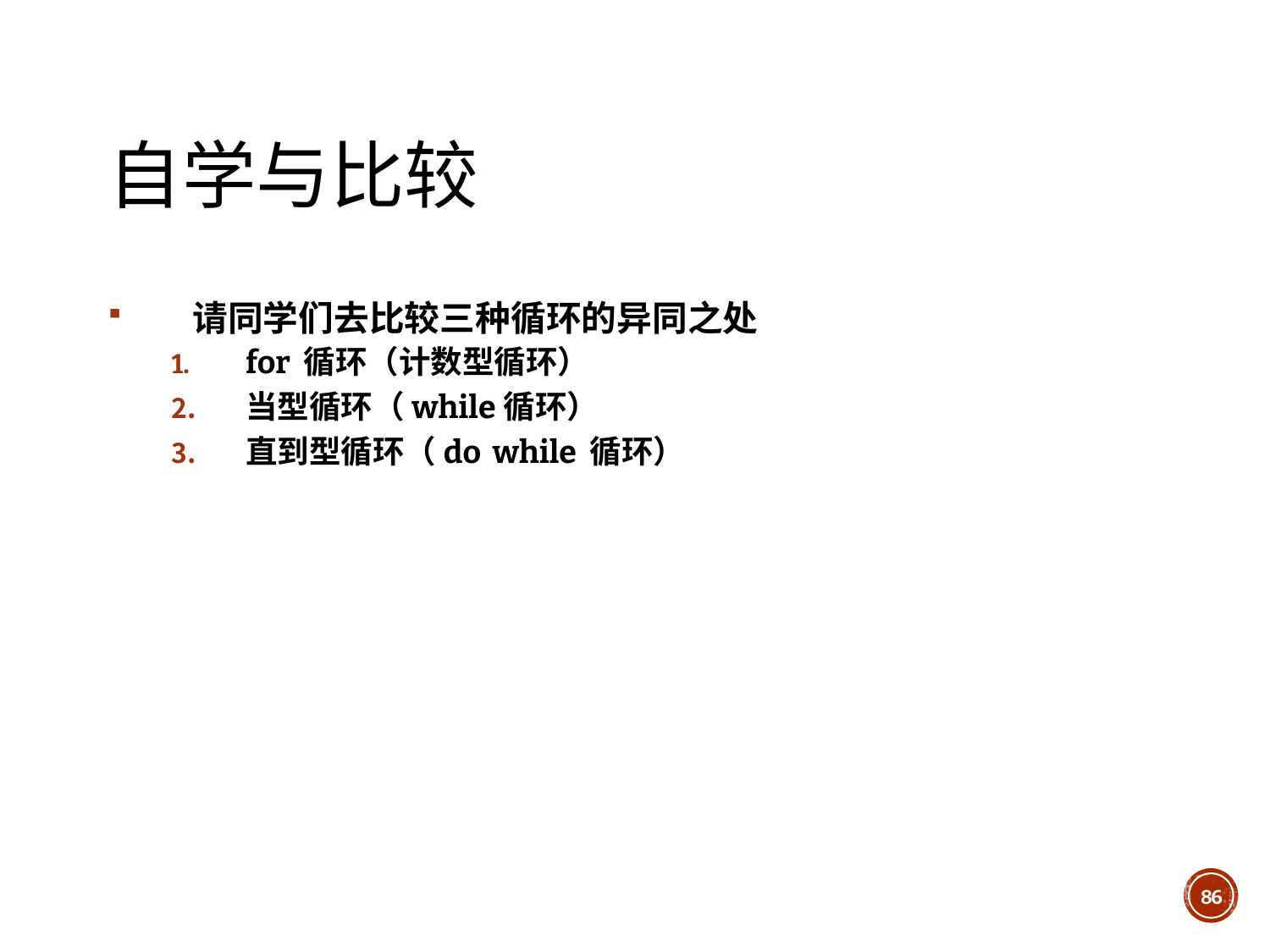

# 自学与比较
请同学们去比较三种循环的异同之处
for 循环（计数型循环）
当型循环（while循环）
直到型循环（do  while 循环）

86